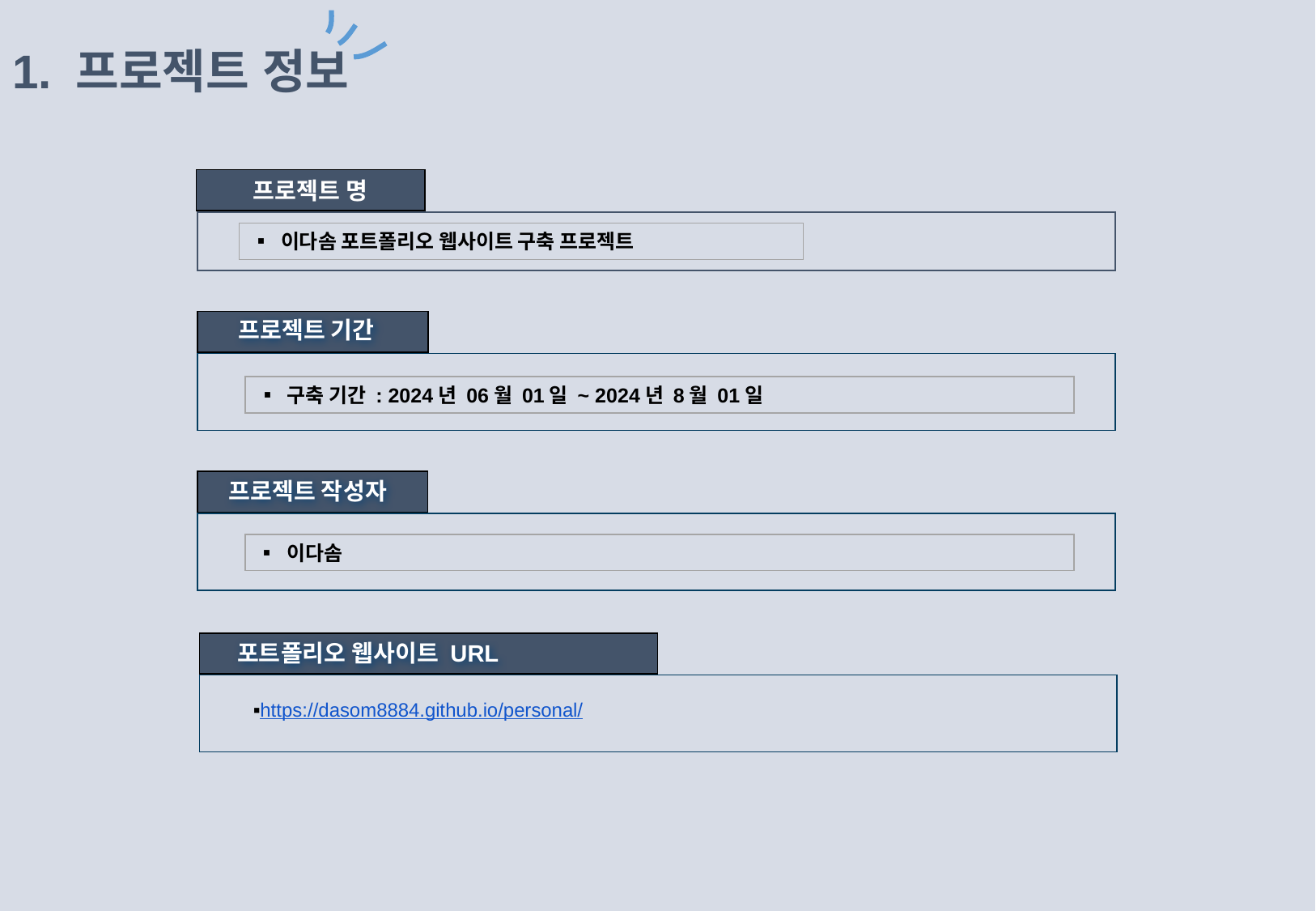

1. 프로젝트 정보

프로젝트 명

▪ 이다솜 포트폴리오 웹사이트 구축 프로젝트
프로젝트 기간

▪ 구축 기간 : 2024년 06월 01일 ~ 2024년 8월 01일
프로젝트 작성자

▪ 이다솜
포트폴리오 웹사이트 URL

▪https://dasom8884.github.io/personal/